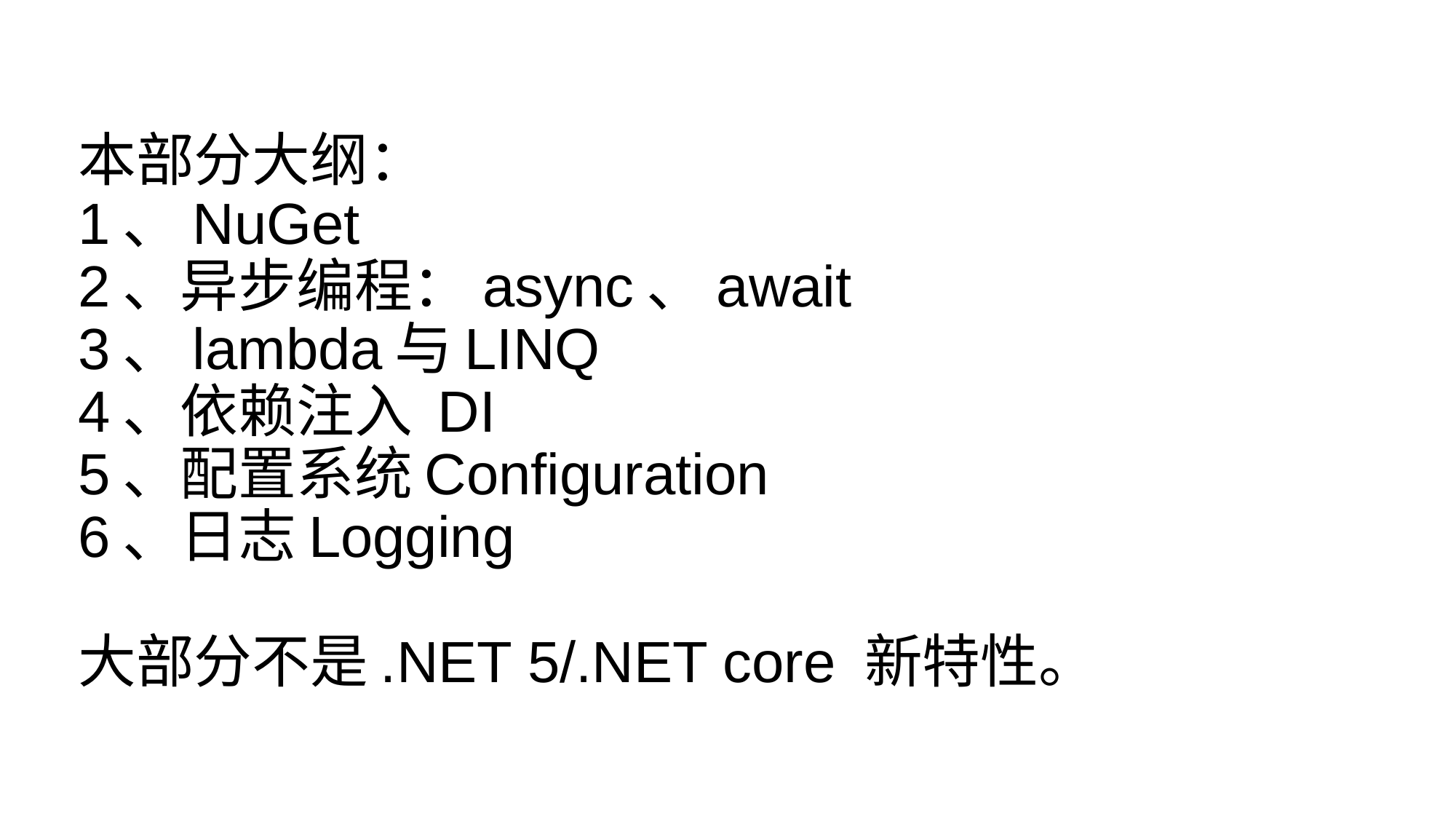

# 本部分大纲： 1、NuGet 2、异步编程：async、await 3、lambda与LINQ 4、依赖注入 DI 5、配置系统Configuration 6、日志Logging 大部分不是.NET 5/.NET core 新特性。